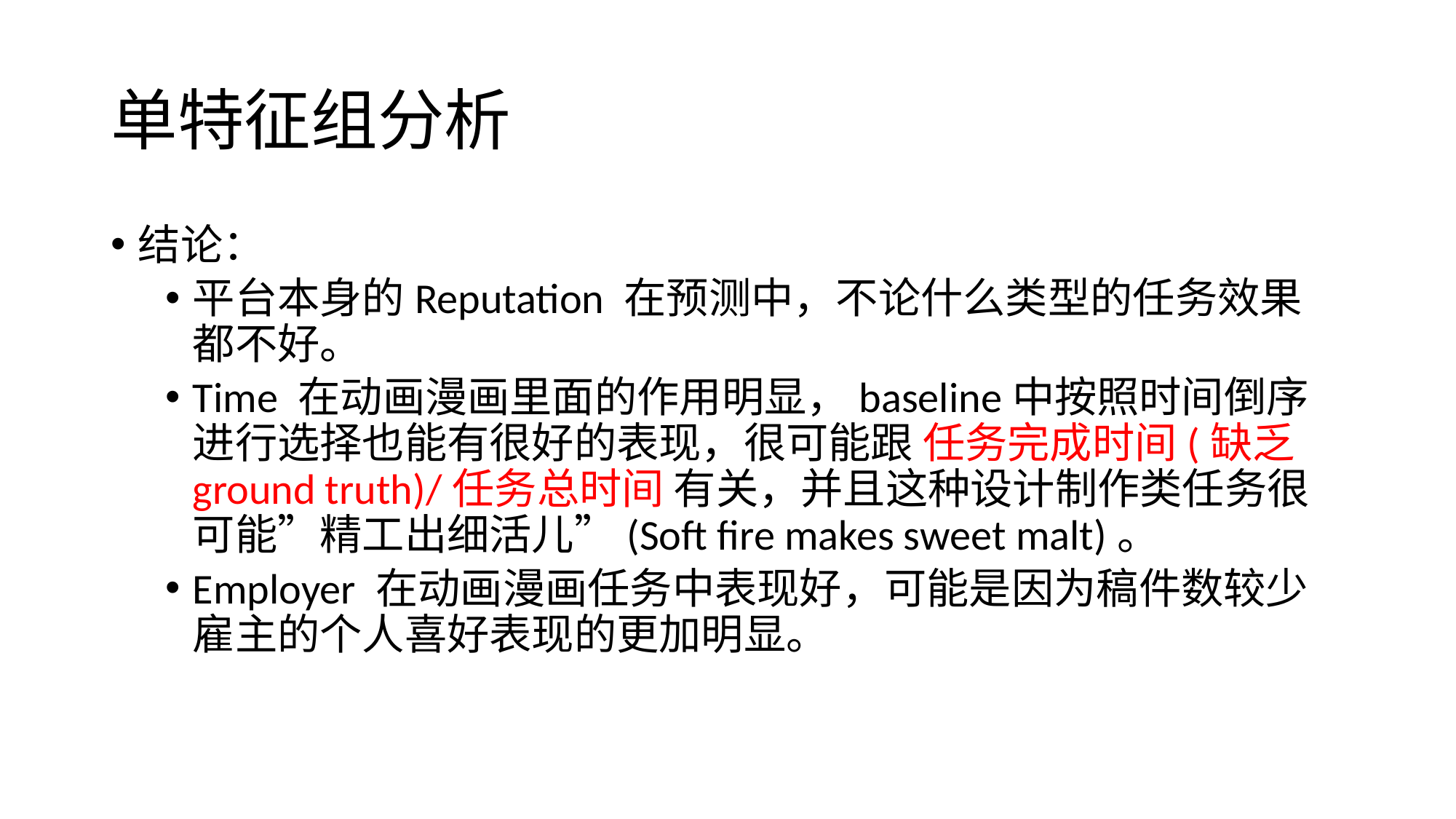

# 单特征组分析
结论：
平台本身的Reputation 在预测中，不论什么类型的任务效果都不好。
Time 在动画漫画里面的作用明显，baseline中按照时间倒序进行选择也能有很好的表现，很可能跟 任务完成时间(缺乏ground truth)/任务总时间 有关，并且这种设计制作类任务很可能”精工出细活儿”(Soft fire makes sweet malt)。
Employer 在动画漫画任务中表现好，可能是因为稿件数较少雇主的个人喜好表现的更加明显。